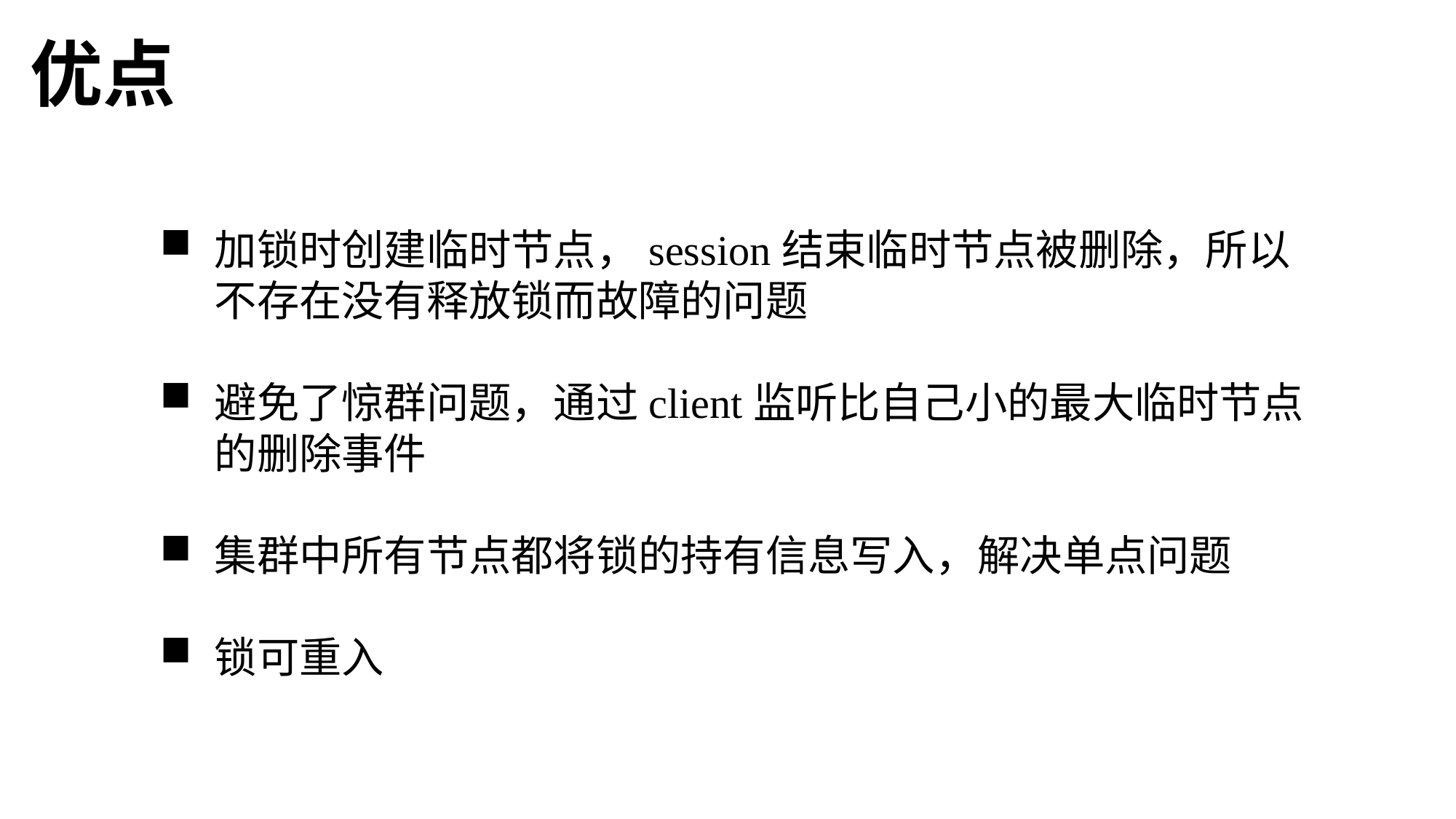

优点
加锁时创建临时节点，session结束临时节点被删除，所以不存在没有释放锁而故障的问题

避免了惊群问题，通过client监听比自己小的最大临时节点的删除事件

集群中所有节点都将锁的持有信息写入，解决单点问题

锁可重入